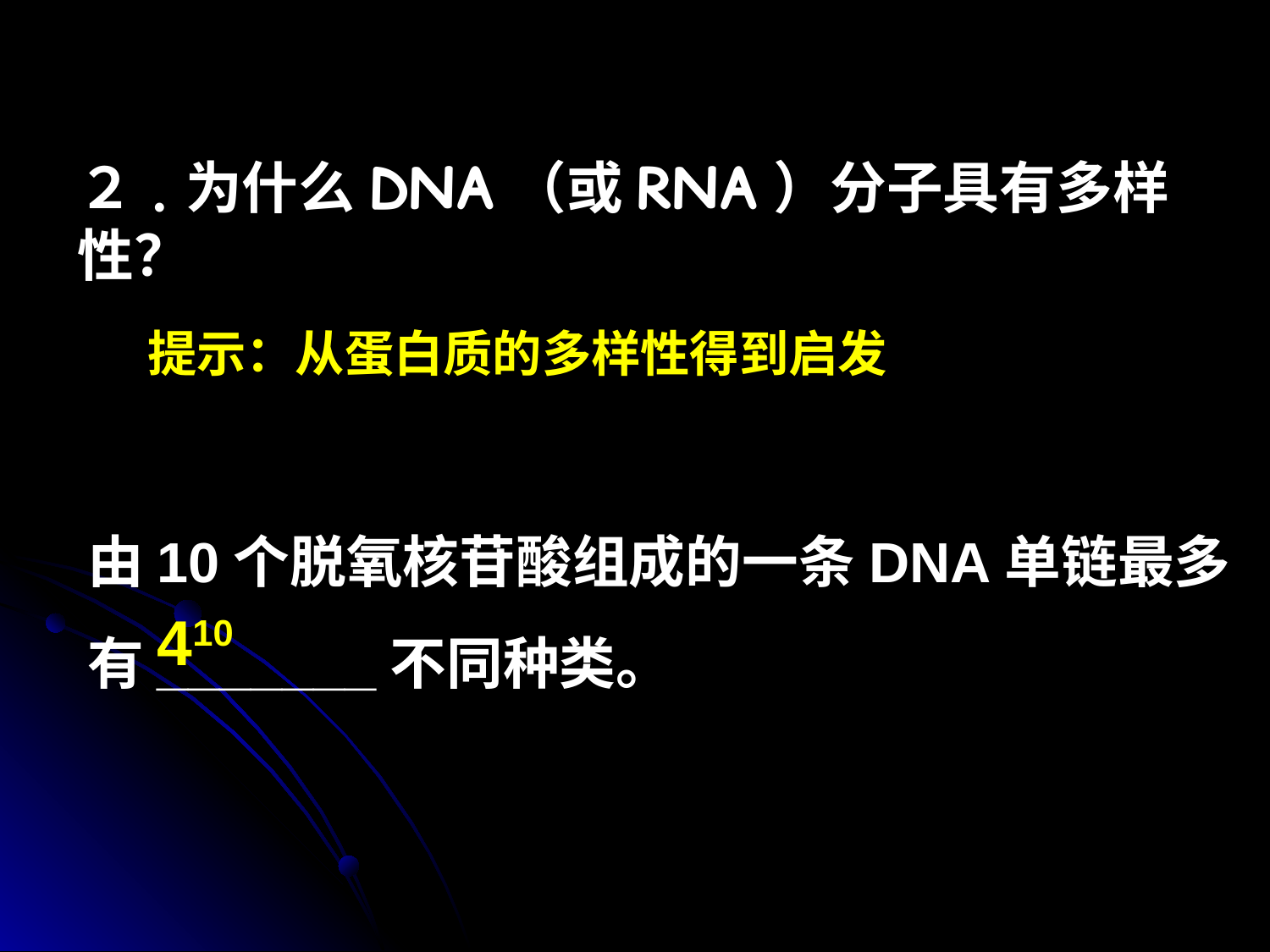

２.为什么DNA（或RNA）分子具有多样性？
提示：从蛋白质的多样性得到启发
由10个脱氧核苷酸组成的一条DNA单链最多有_______不同种类。
410